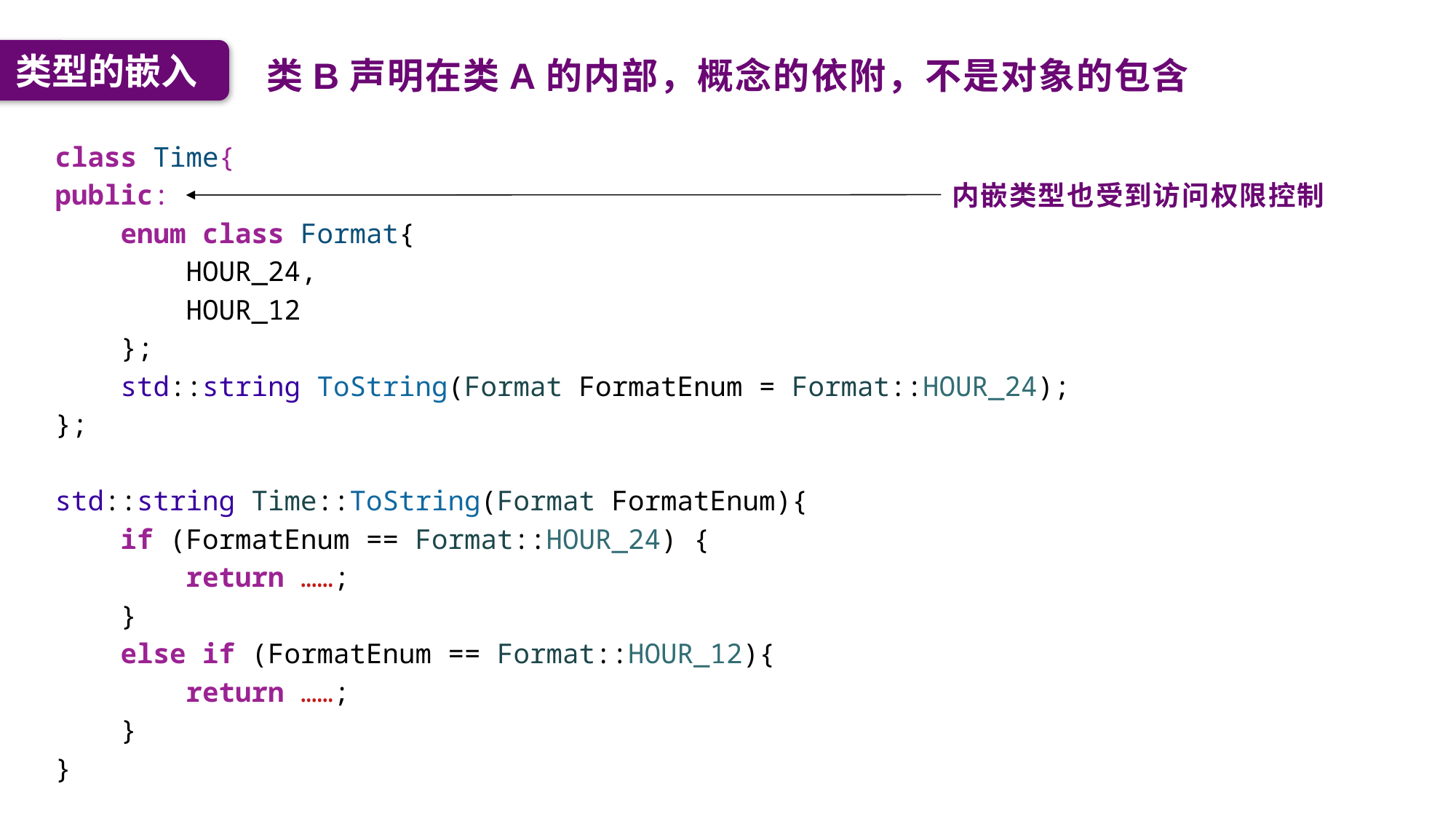

类型的嵌入
类B声明在类A的内部，概念的依附，不是对象的包含
class Time{
public:
    enum class Format{
        HOUR_24,
        HOUR_12
    };
    std::string ToString(Format FormatEnum = Format::HOUR_24);
};

std::string Time::ToString(Format FormatEnum){
    if (FormatEnum == Format::HOUR_24) {
        return ……;
    }
    else if (FormatEnum == Format::HOUR_12){
        return ……;
    }
}
内嵌类型也受到访问权限控制
34